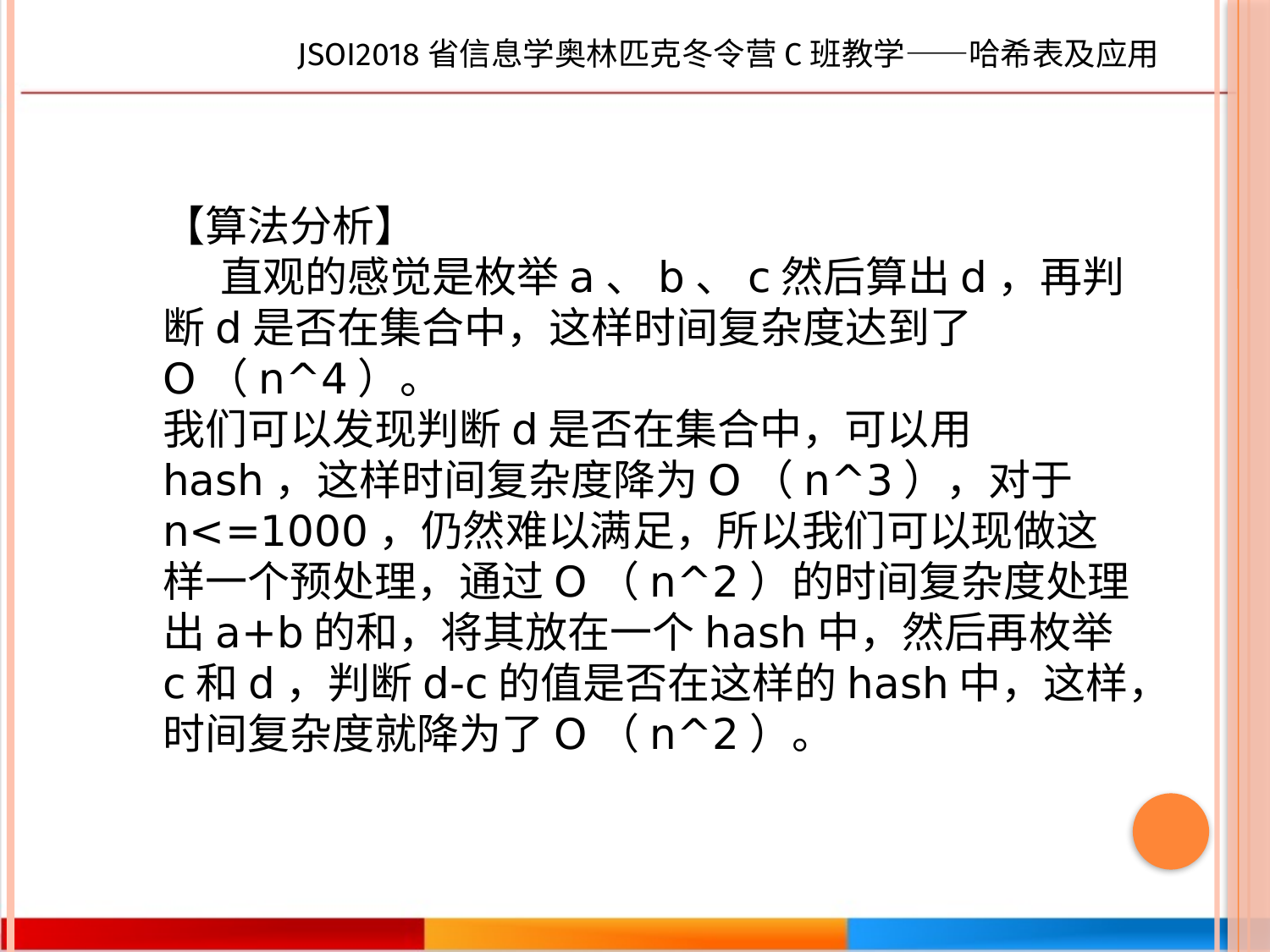

JSOI2018省信息学奥林匹克冬令营C班教学——哈希表及应用
【算法分析】
     直观的感觉是枚举a、b、c然后算出d，再判断d是否在集合中，这样时间复杂度达到了O（n^4）。
我们可以发现判断d是否在集合中，可以用hash，这样时间复杂度降为O（n^3），对于n<=1000，仍然难以满足，所以我们可以现做这样一个预处理，通过O（n^2）的时间复杂度处理出a+b的和，将其放在一个hash中，然后再枚举c和d，判断d-c的值是否在这样的hash中，这样，时间复杂度就降为了O（n^2）。